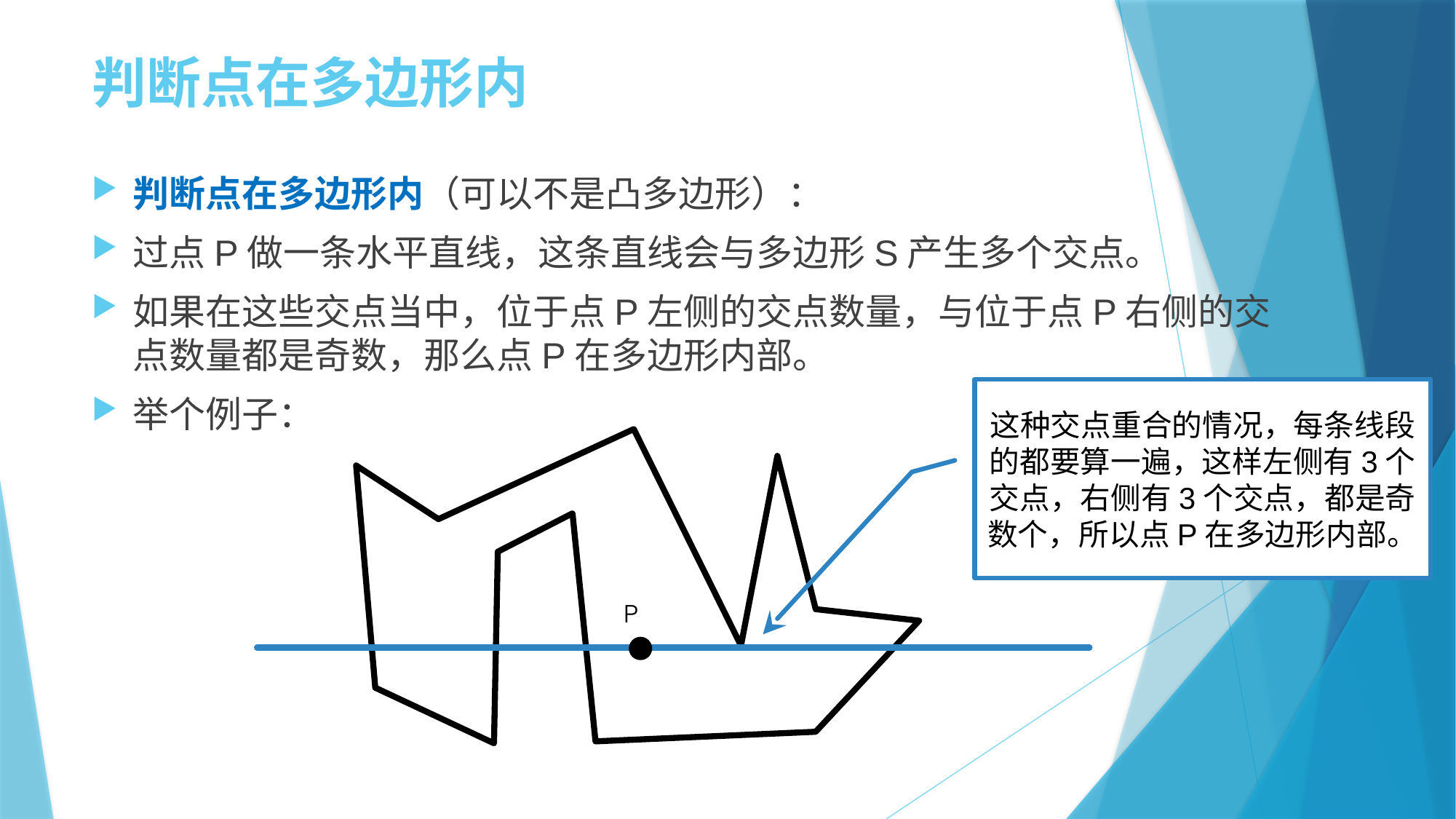

# 判断点在多边形内
判断点在多边形内（可以不是凸多边形）：
过点P做一条水平直线，这条直线会与多边形S产生多个交点。
如果在这些交点当中，位于点P左侧的交点数量，与位于点P右侧的交点数量都是奇数，那么点P在多边形内部。
举个例子：

这种交点重合的情况，每条线段的都要算一遍，这样左侧有3个交点，右侧有3个交点，都是奇数个，所以点P在多边形内部。

P